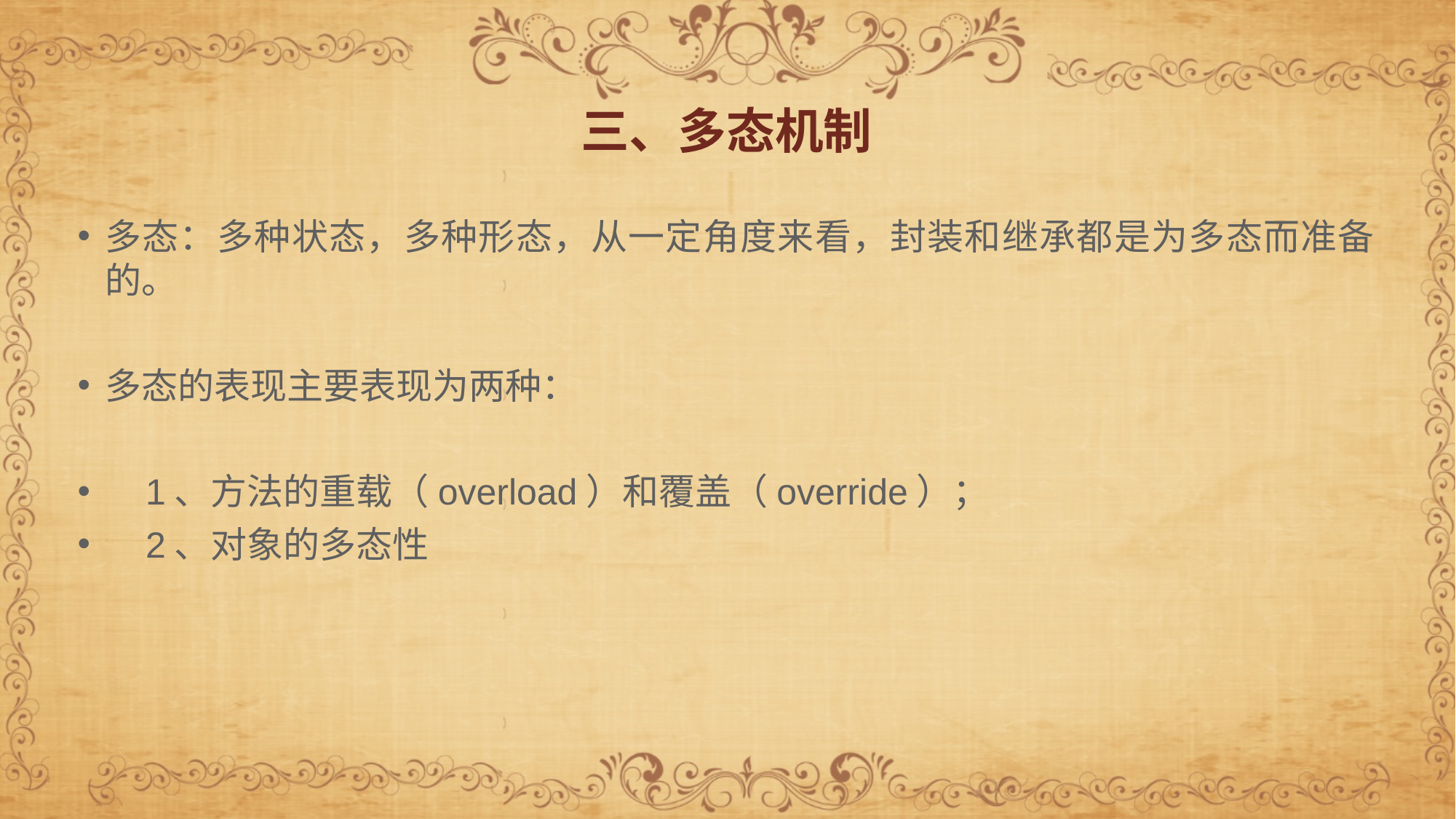

三、多态机制
多态：多种状态，多种形态，从一定角度来看，封装和继承都是为多态而准备的。

多态的表现主要表现为两种：

    1、方法的重载（overload）和覆盖（override）；
    2、对象的多态性